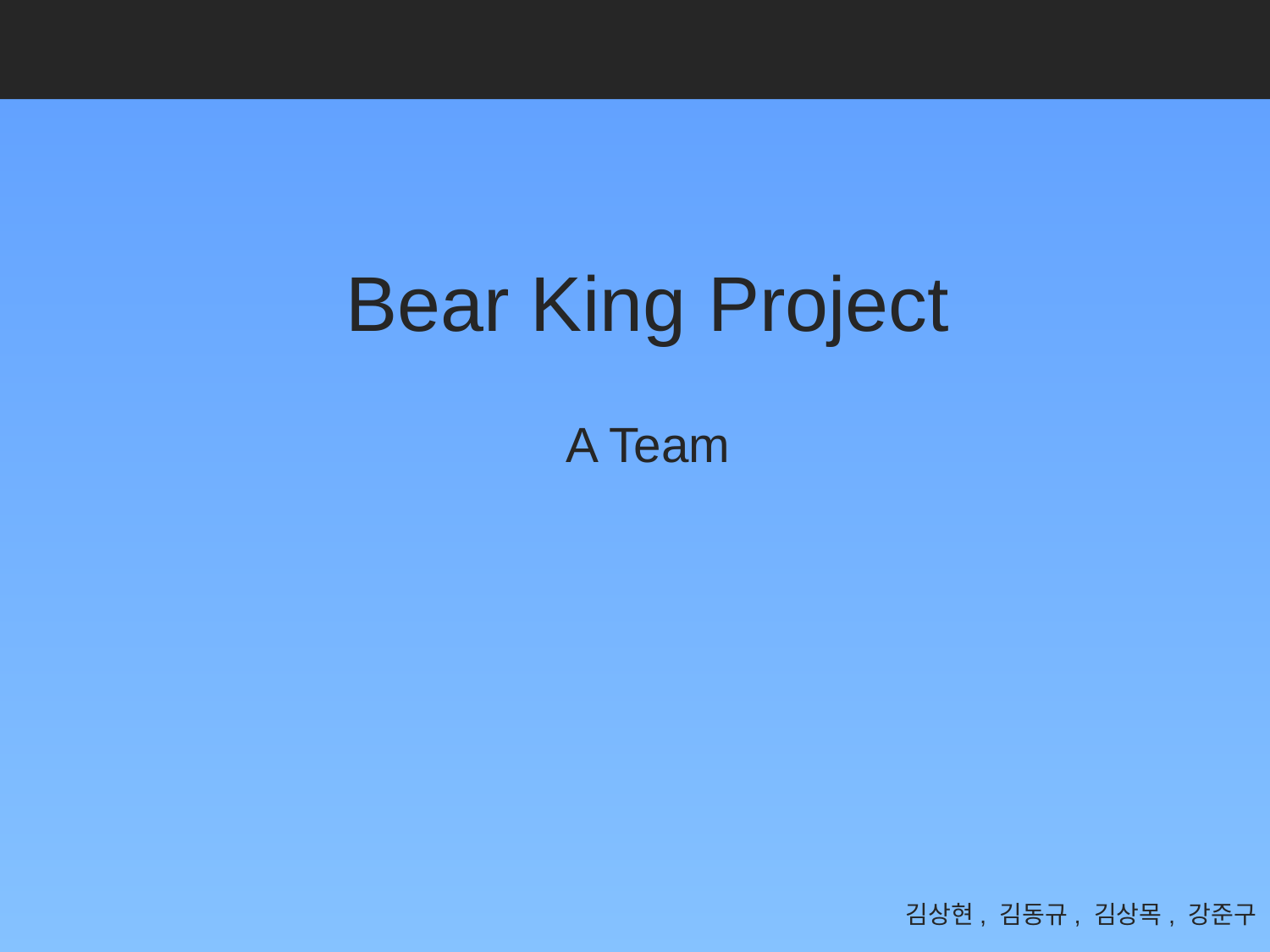

Bear King Project
A Team
김상현, 김동규, 김상목, 강준구